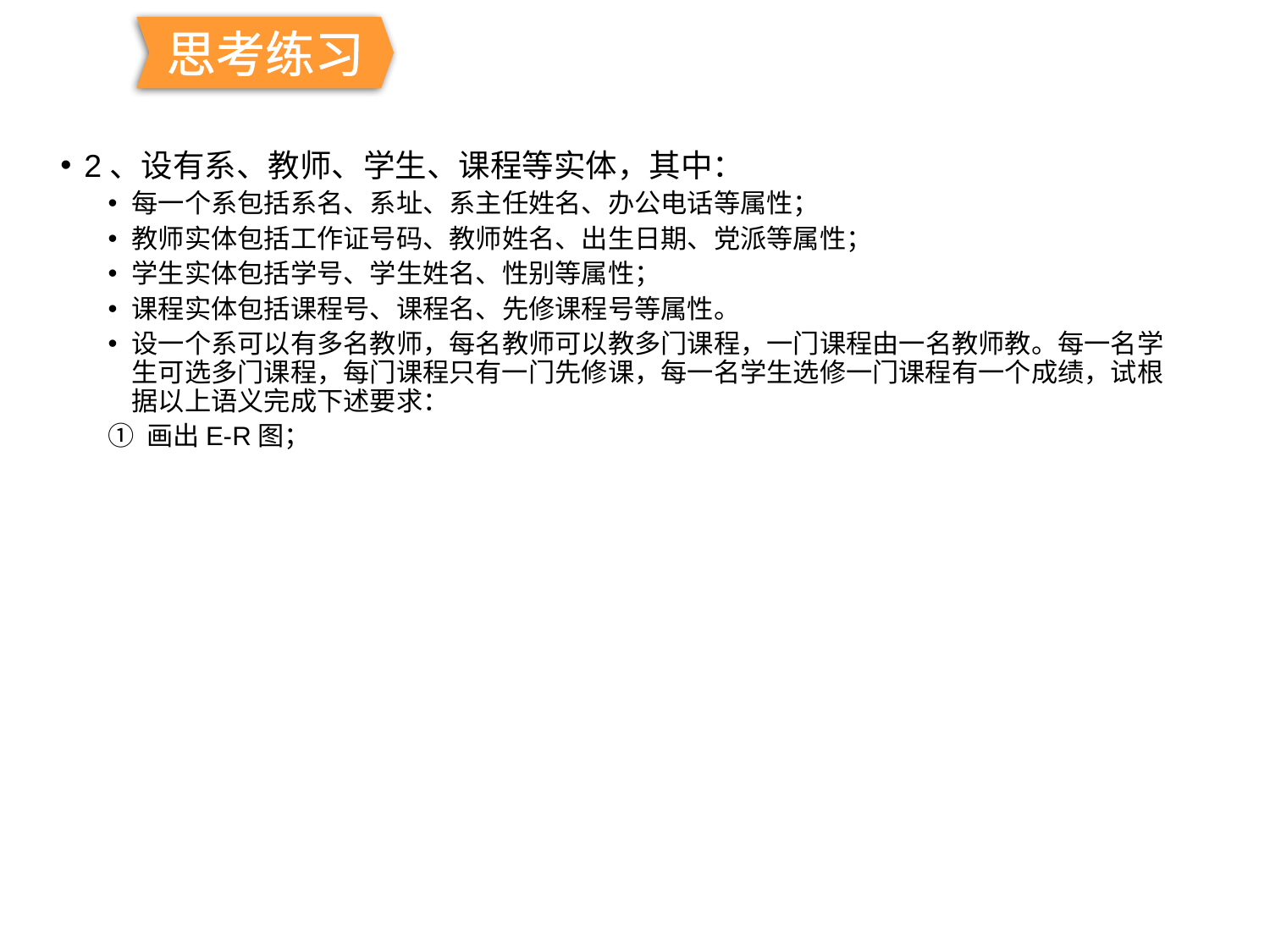

思考练习

2、设有系、教师、学生、课程等实体，其中：
每一个系包括系名、系址、系主任姓名、办公电话等属性；
教师实体包括工作证号码、教师姓名、出生日期、党派等属性；
学生实体包括学号、学生姓名、性别等属性；
课程实体包括课程号、课程名、先修课程号等属性。
设一个系可以有多名教师，每名教师可以教多门课程，一门课程由一名教师教。每一名学生可选多门课程，每门课程只有一门先修课，每一名学生选修一门课程有一个成绩，试根据以上语义完成下述要求：
① 画出E-R图；